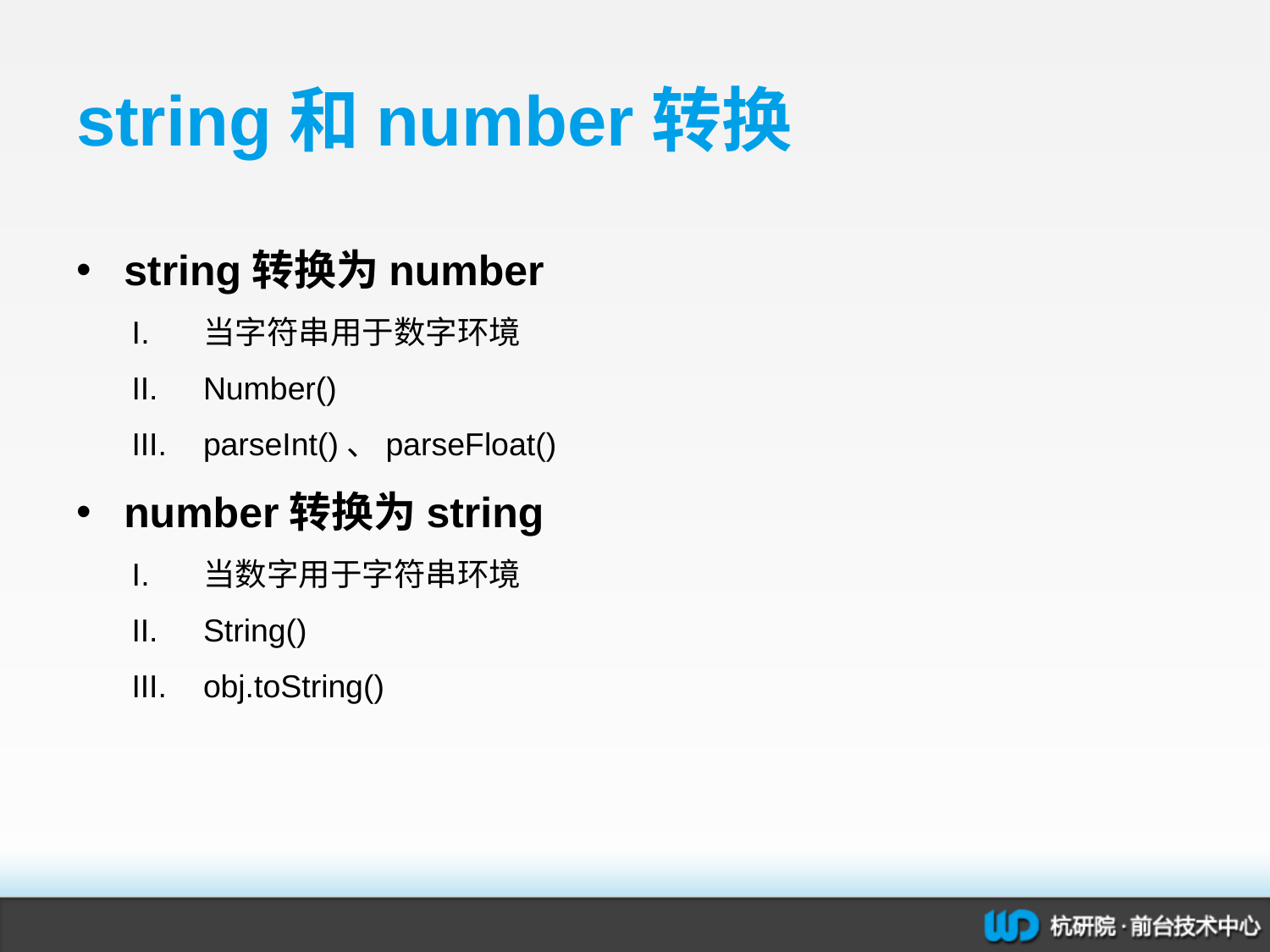

# string和number转换
string转换为number
当字符串用于数字环境
Number()
parseInt()、parseFloat()
number转换为string
当数字用于字符串环境
String()
obj.toString()